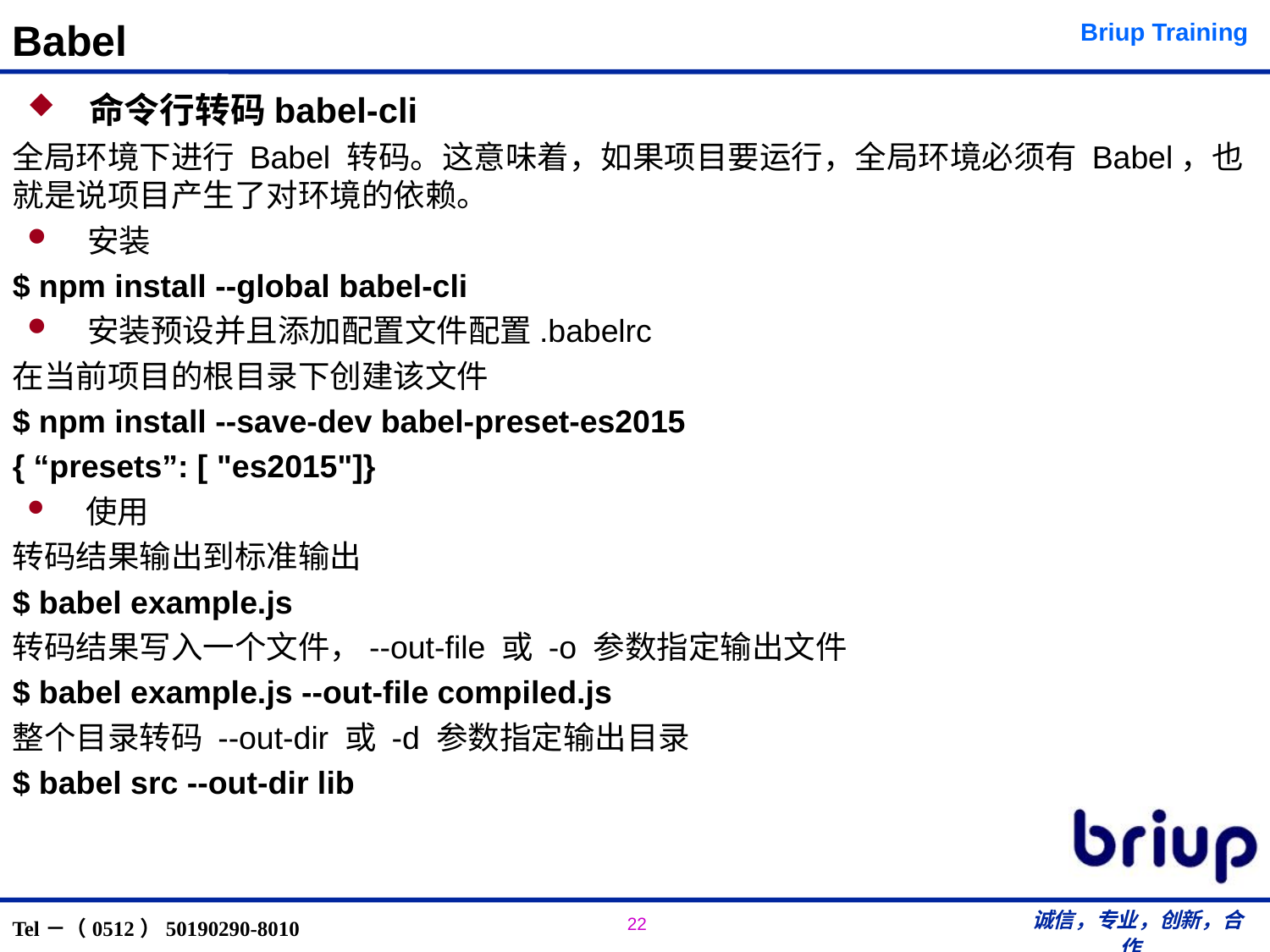

# Babel
 命令行转码babel-cli
全局环境下进行 Babel 转码。这意味着，如果项目要运行，全局环境必须有 Babel，也就是说项目产生了对环境的依赖。
 安装
$ npm install --global babel-cli
 安装预设并且添加配置文件配置.babelrc
在当前项目的根目录下创建该文件
$ npm install --save-dev babel-preset-es2015
{ “presets”: [ "es2015"]}
 使用
转码结果输出到标准输出
$ babel example.js
转码结果写入一个文件，--out-file 或 -o 参数指定输出文件
$ babel example.js --out-file compiled.js
整个目录转码 --out-dir 或 -d 参数指定输出目录
$ babel src --out-dir lib